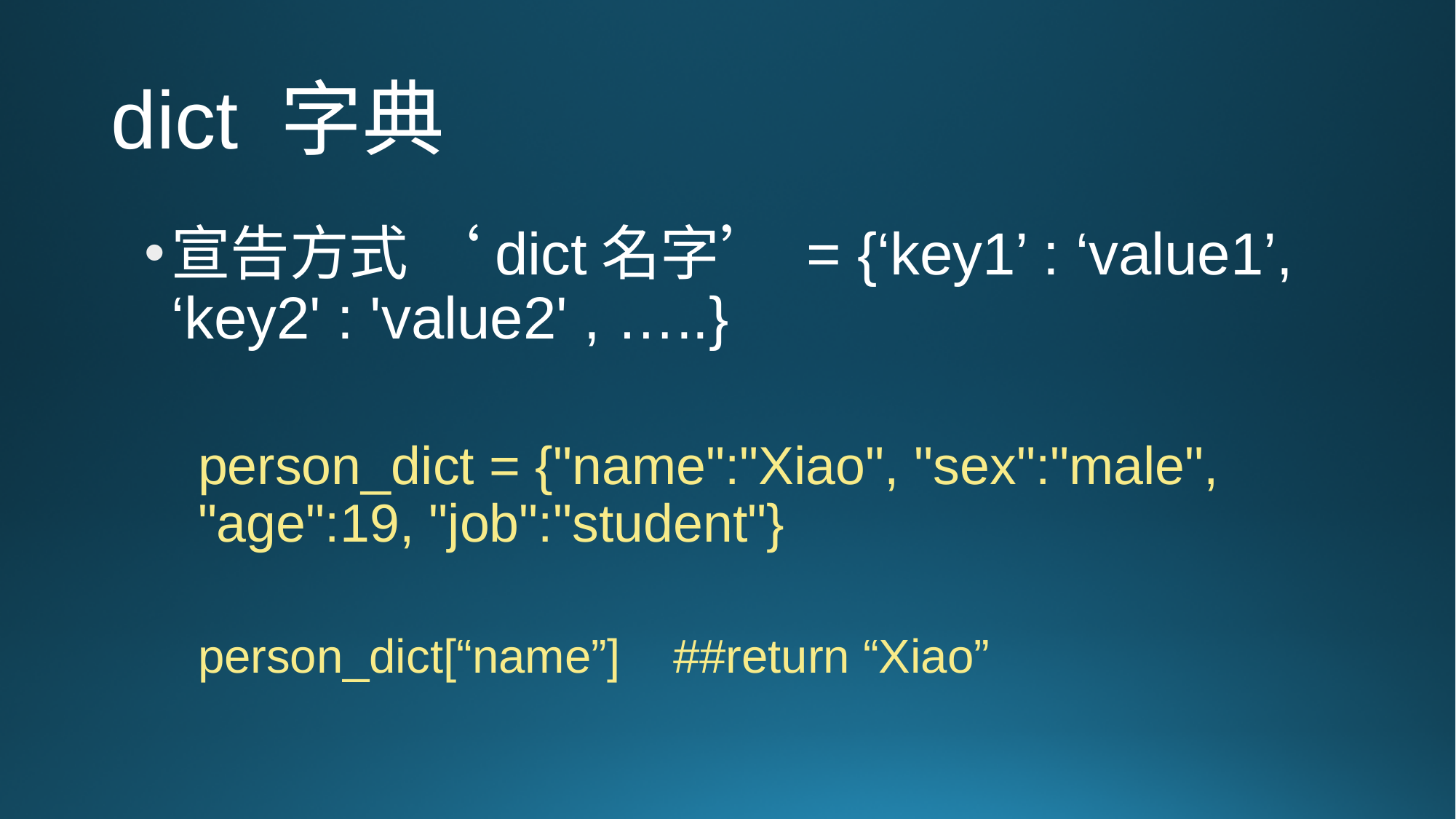

# dict 字典
宣告方式 ‘dict名字’ = {‘key1’ : ‘value1’, ‘key2' : 'value2' , …..}

person_dict = {"name":"Xiao", "sex":"male", "age":19, "job":"student"}

person_dict[“name”]    ##return “Xiao”